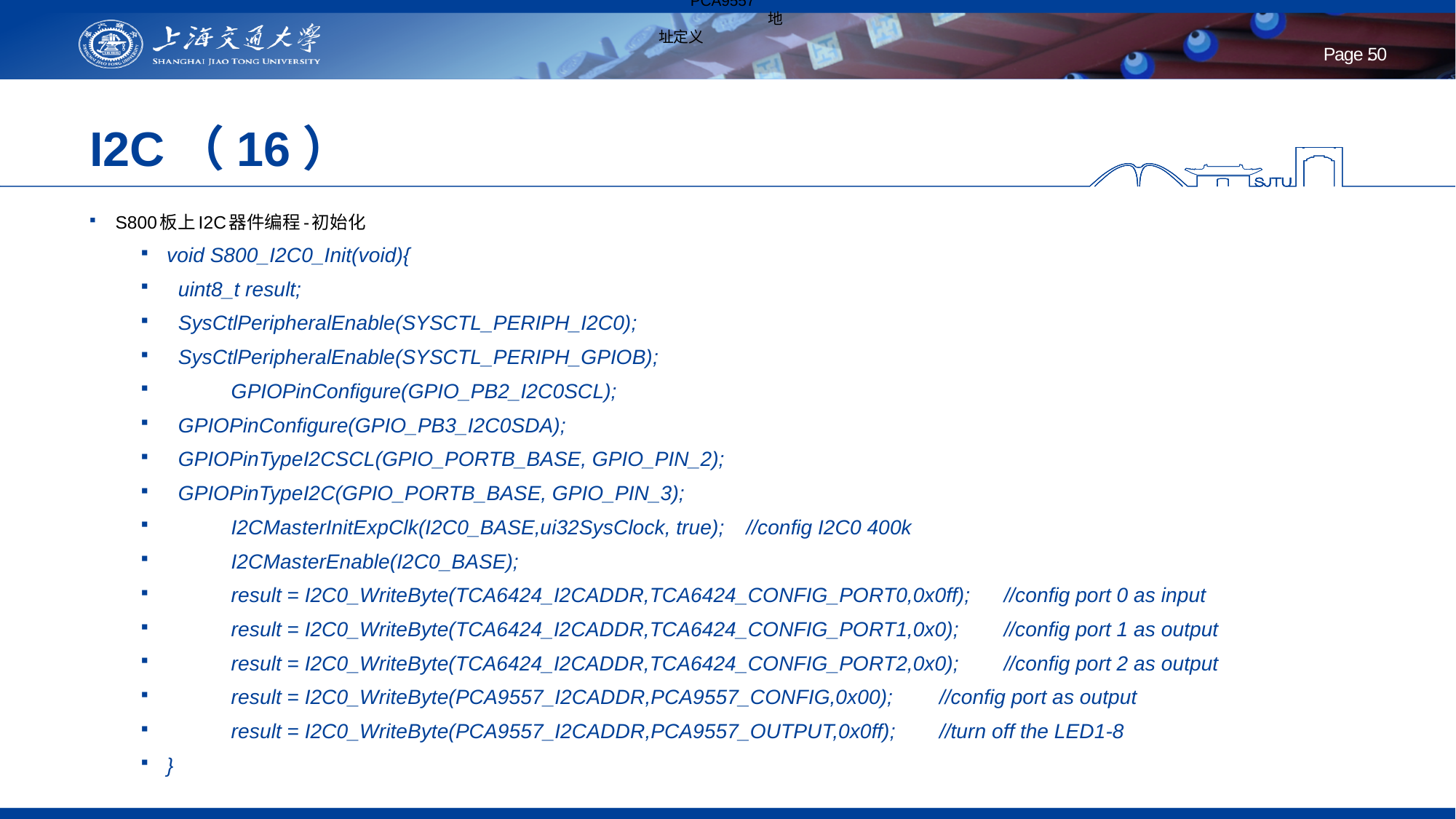

PCA9557
	地址定义

# I2C（16）
S800板上I2C器件编程-初始化
void S800_I2C0_Init(void){
  uint8_t result;
  SysCtlPeripheralEnable(SYSCTL_PERIPH_I2C0);
  SysCtlPeripheralEnable(SYSCTL_PERIPH_GPIOB);
	GPIOPinConfigure(GPIO_PB2_I2C0SCL);
  GPIOPinConfigure(GPIO_PB3_I2C0SDA);
  GPIOPinTypeI2CSCL(GPIO_PORTB_BASE, GPIO_PIN_2);
  GPIOPinTypeI2C(GPIO_PORTB_BASE, GPIO_PIN_3);
	I2CMasterInitExpClk(I2C0_BASE,ui32SysClock, true);				//config I2C0 400k
	I2CMasterEnable(I2C0_BASE);
	result = I2C0_WriteByte(TCA6424_I2CADDR,TCA6424_CONFIG_PORT0,0x0ff);		//config port 0 as input
	result = I2C0_WriteByte(TCA6424_I2CADDR,TCA6424_CONFIG_PORT1,0x0);		//config port 1 as output
	result = I2C0_WriteByte(TCA6424_I2CADDR,TCA6424_CONFIG_PORT2,0x0);		//config port 2 as output
	result = I2C0_WriteByte(PCA9557_I2CADDR,PCA9557_CONFIG,0x00);		//config port as output
	result = I2C0_WriteByte(PCA9557_I2CADDR,PCA9557_OUTPUT,0x0ff);		//turn off the LED1-8
}